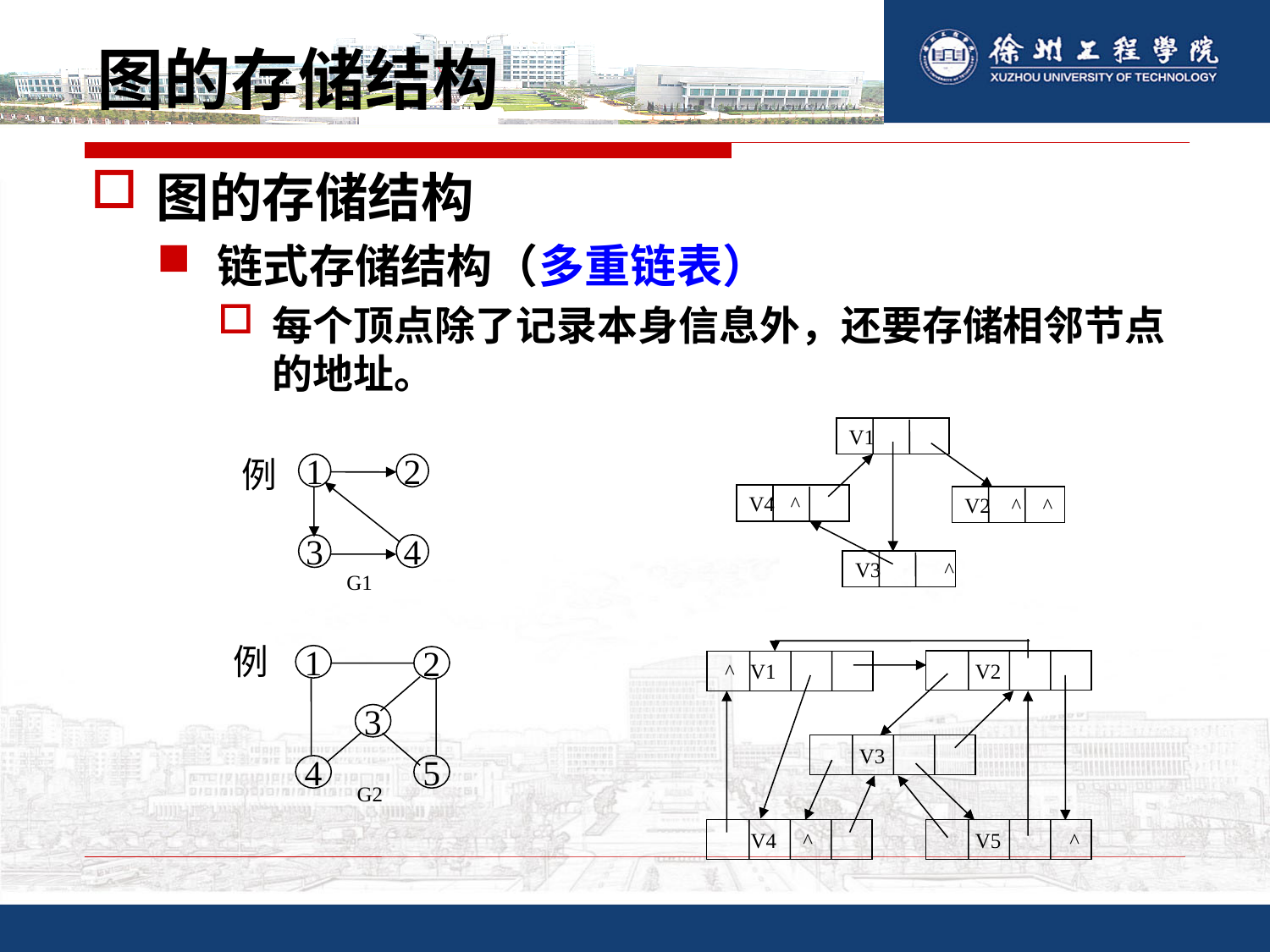

# 图的存储结构
图的存储结构
链式存储结构（多重链表）
每个顶点除了记录本身信息外，还要存储相邻节点的地址。
V1

V4   ^

V2    ^    ^

V3            ^

例
1
2

3
4

G1
例
1
2

3

4
5
G2

       V2

 ^   V1

       V3

      V4     ^

       V5             ^